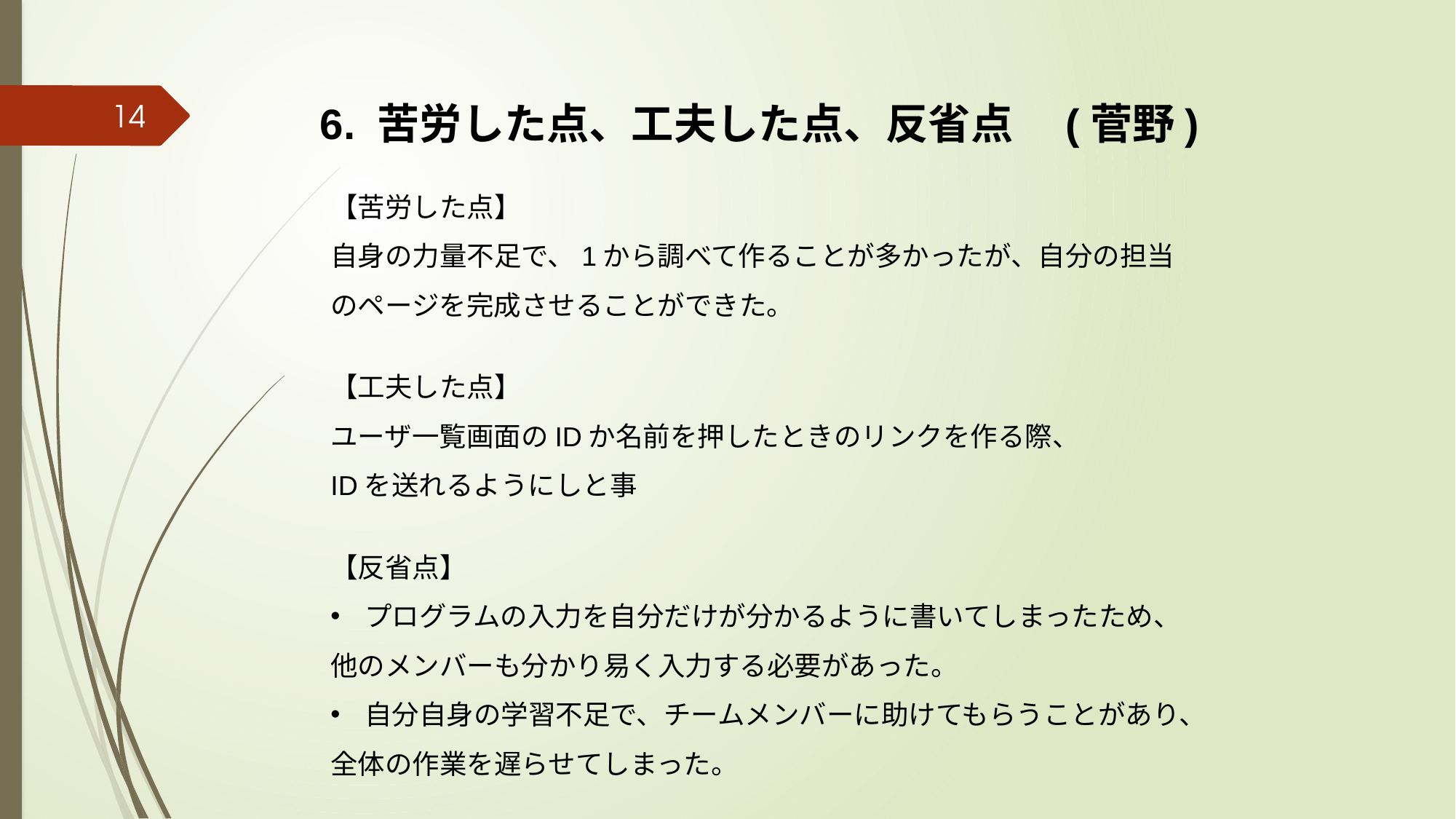

6. 苦労した点、工夫した点、反省点　(菅野)
14
【苦労した点】
自身の力量不足で、1から調べて作ることが多かったが、自分の担当
のページを完成させることができた。

【工夫した点】
ユーザ一覧画面のIDか名前を押したときのリンクを作る際、
IDを送れるようにしと事

【反省点】
プログラムの入力を自分だけが分かるように書いてしまったため、
他のメンバーも分かり易く入力する必要があった。
自分自身の学習不足で、チームメンバーに助けてもらうことがあり、
全体の作業を遅らせてしまった。